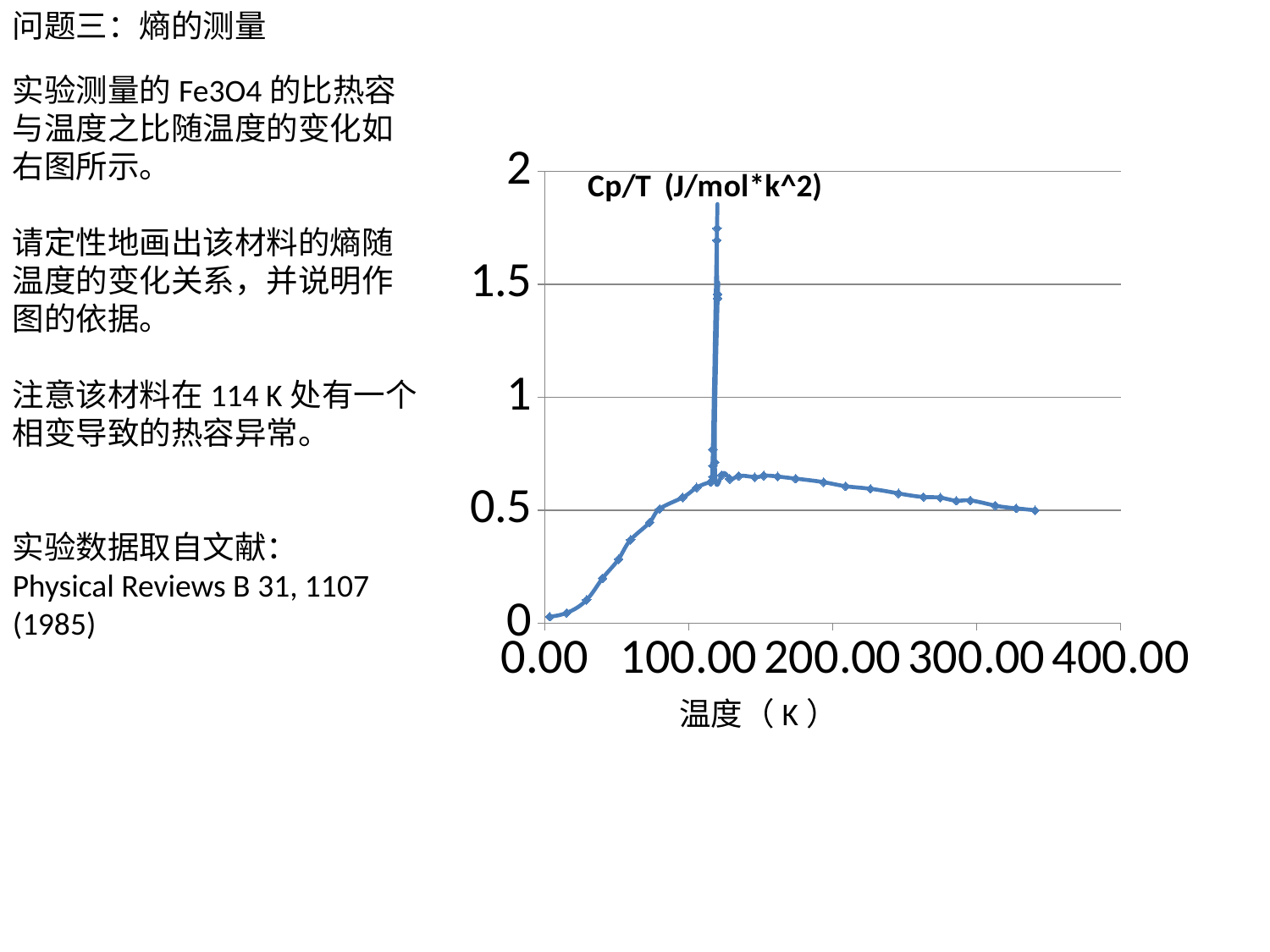

问题三：熵的测量

实验测量的Fe3O4的比热容与温度之比随温度的变化如右图所示。

请定性地画出该材料的熵随温度的变化关系，并说明作图的依据。

注意该材料在114 K处有一个相变导致的热容异常。

实验数据取自文献：
Physical Reviews B 31, 1107 (1985)

### Chart: Cp/T  (J/mol*k^2)

| Category | Cp/T (J/mol*k^2) |
|---|---|
温度（K）